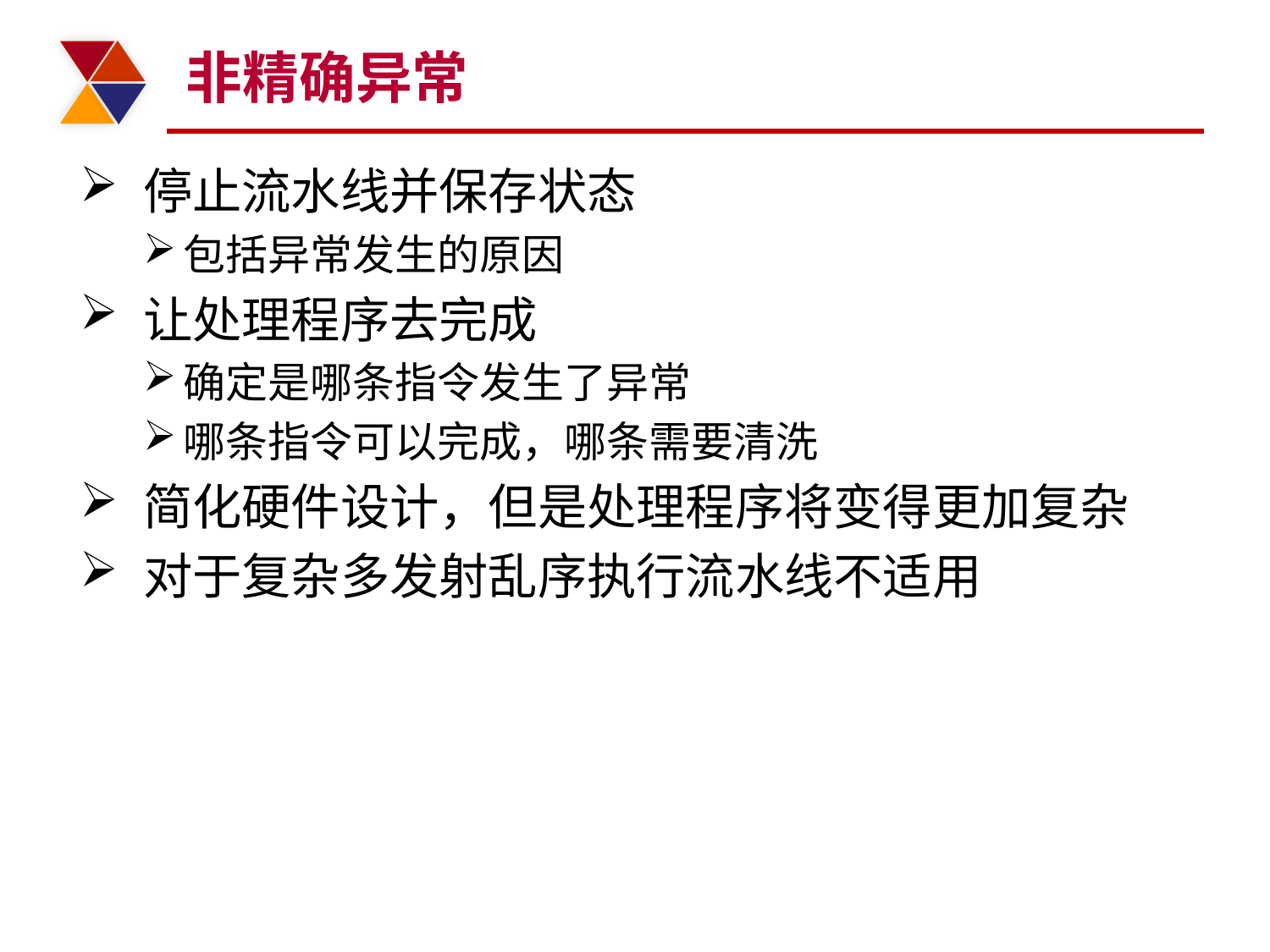

# 非精确异常
停止流水线并保存状态
包括异常发生的原因
让处理程序去完成
确定是哪条指令发生了异常
哪条指令可以完成，哪条需要清洗
简化硬件设计，但是处理程序将变得更加复杂
对于复杂多发射乱序执行流水线不适用